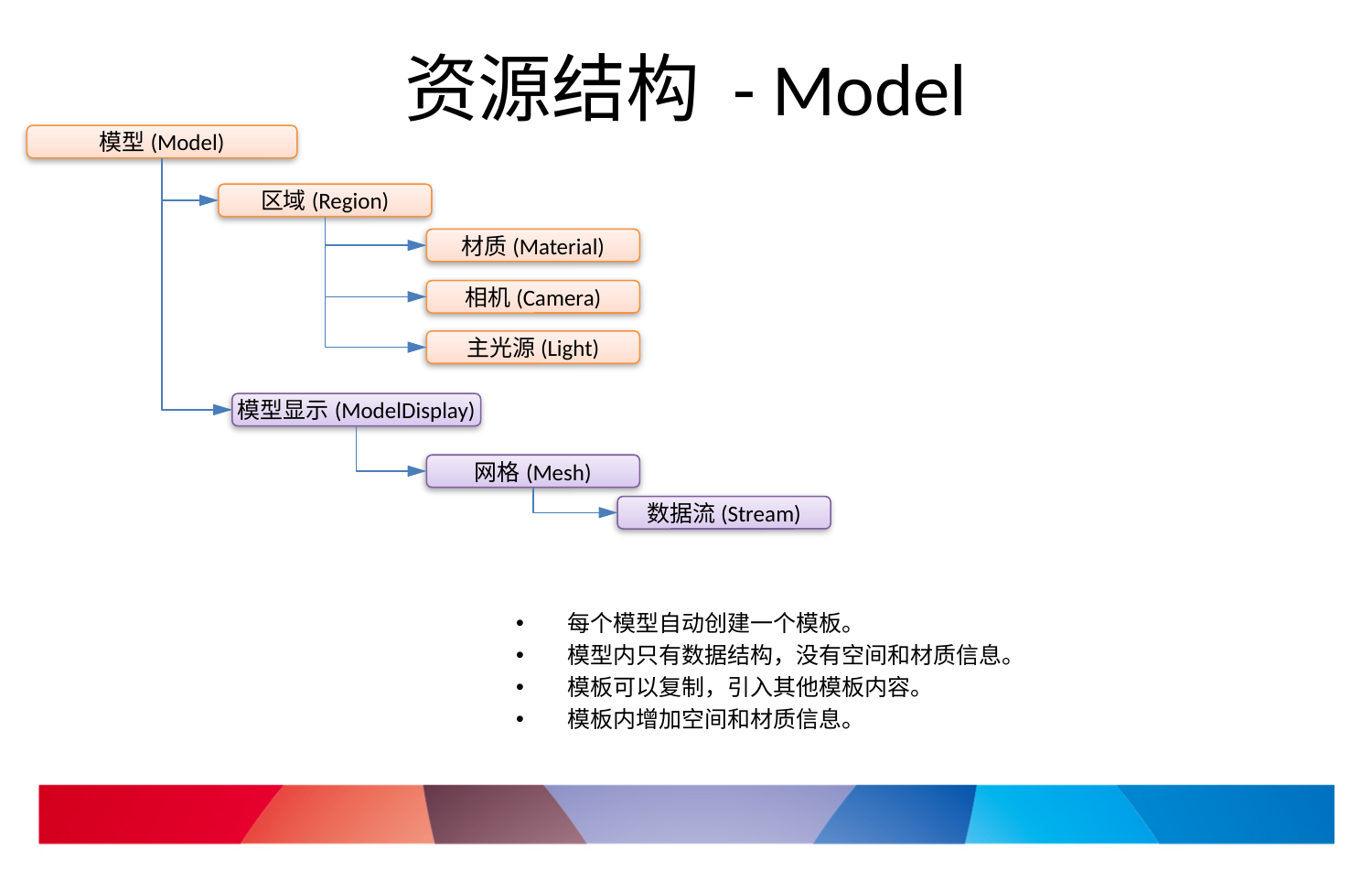

# 资源结构 - Model
模型(Model)
区域(Region)
材质(Material)
相机(Camera)
主光源(Light)
模型显示(ModelDisplay)
网格(Mesh)
数据流(Stream)
每个模型自动创建一个模板。
模型内只有数据结构，没有空间和材质信息。
模板可以复制，引入其他模板内容。
模板内增加空间和材质信息。